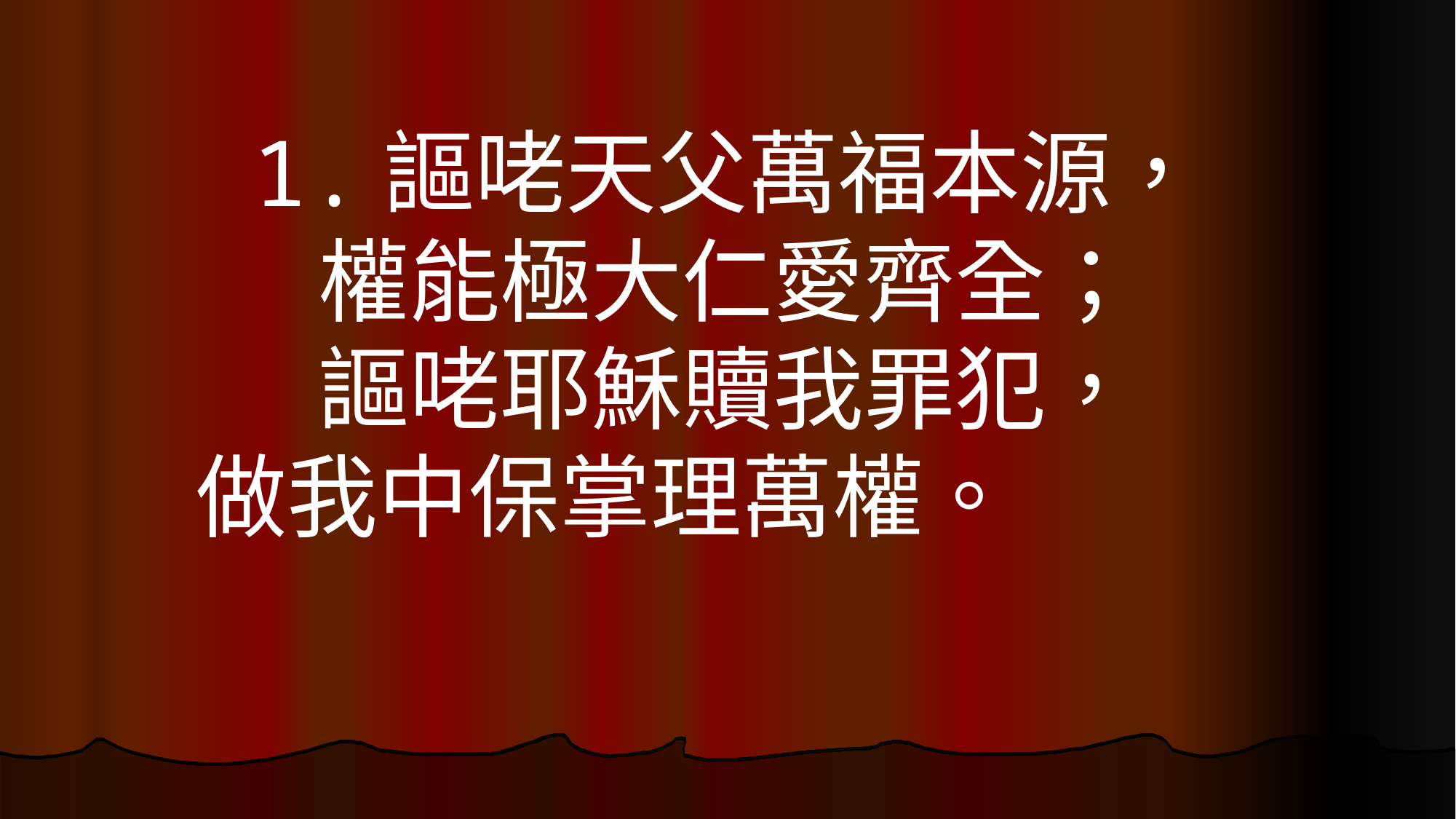

1.謳咾天父萬福本源，
權能極大仁愛齊全；
謳咾耶穌贖我罪犯，
做我中保掌理萬權。